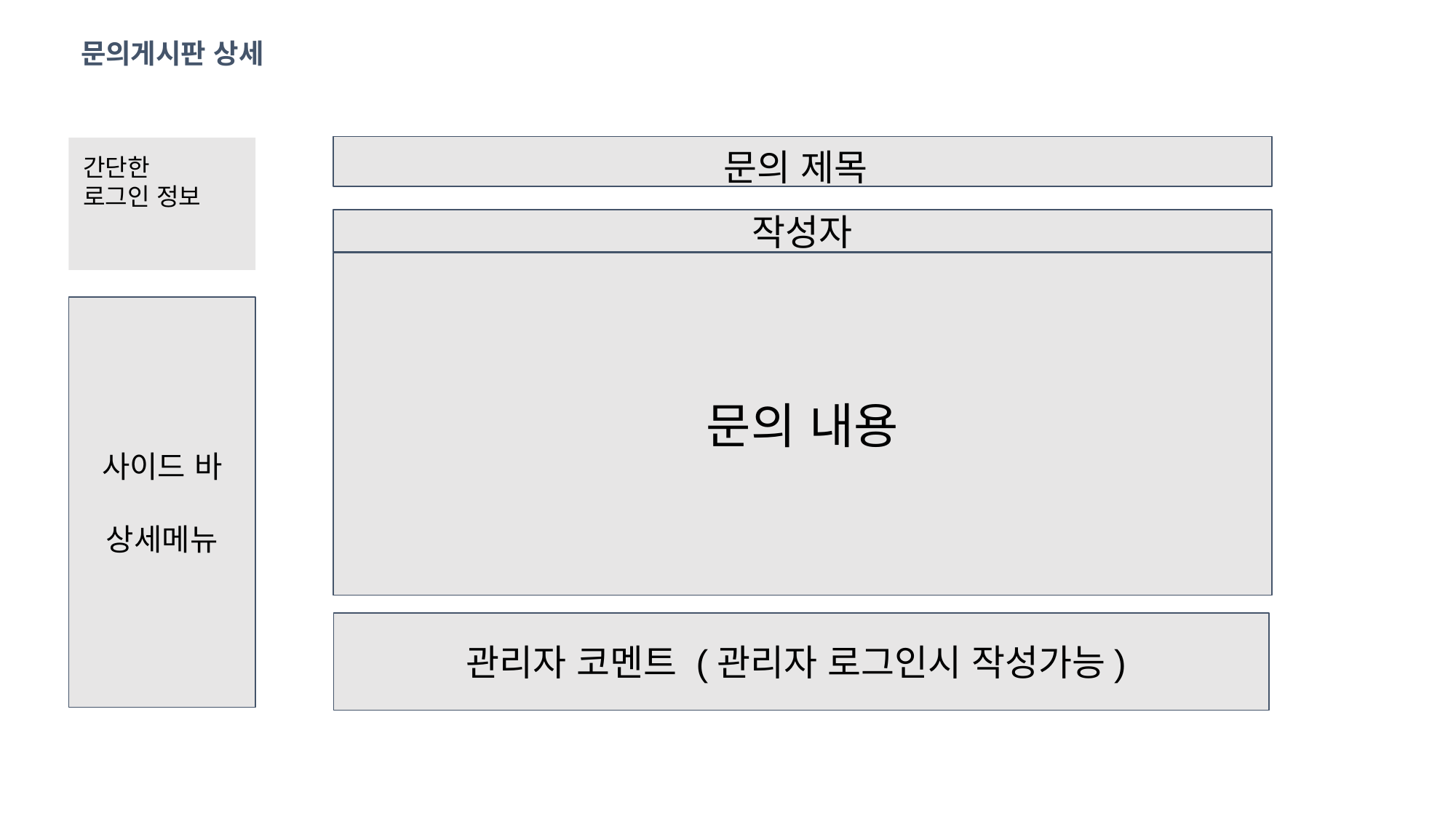

문의게시판 상세
문의 제목
간단한
로그인 정보

작성자
문의 내용
사이드 바

상세메뉴
관리자 코멘트 (관리자 로그인시 작성가능)